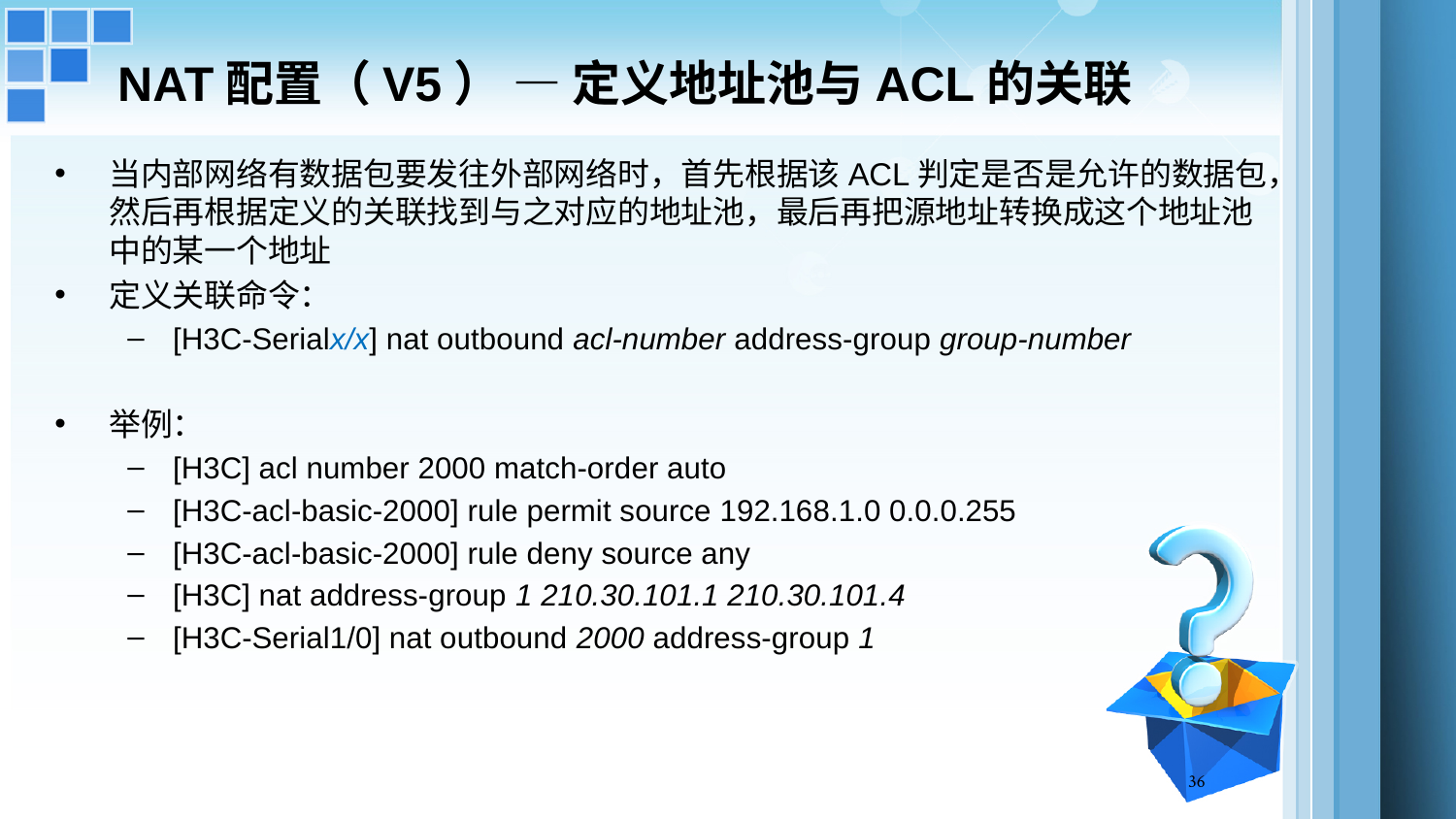

NAT配置（V5） — 定义地址池与ACL的关联
当内部网络有数据包要发往外部网络时，首先根据该ACL判定是否是允许的数据包，然后再根据定义的关联找到与之对应的地址池，最后再把源地址转换成这个地址池中的某一个地址
定义关联命令：
[H3C-Serialx/x] nat outbound acl-number address-group group-number

举例：
[H3C] acl number 2000 match-order auto
[H3C-acl-basic-2000] rule permit source 192.168.1.0 0.0.0.255
[H3C-acl-basic-2000] rule deny source any
[H3C] nat address-group 1 210.30.101.1 210.30.101.4
[H3C-Serial1/0] nat outbound 2000 address-group 1
36